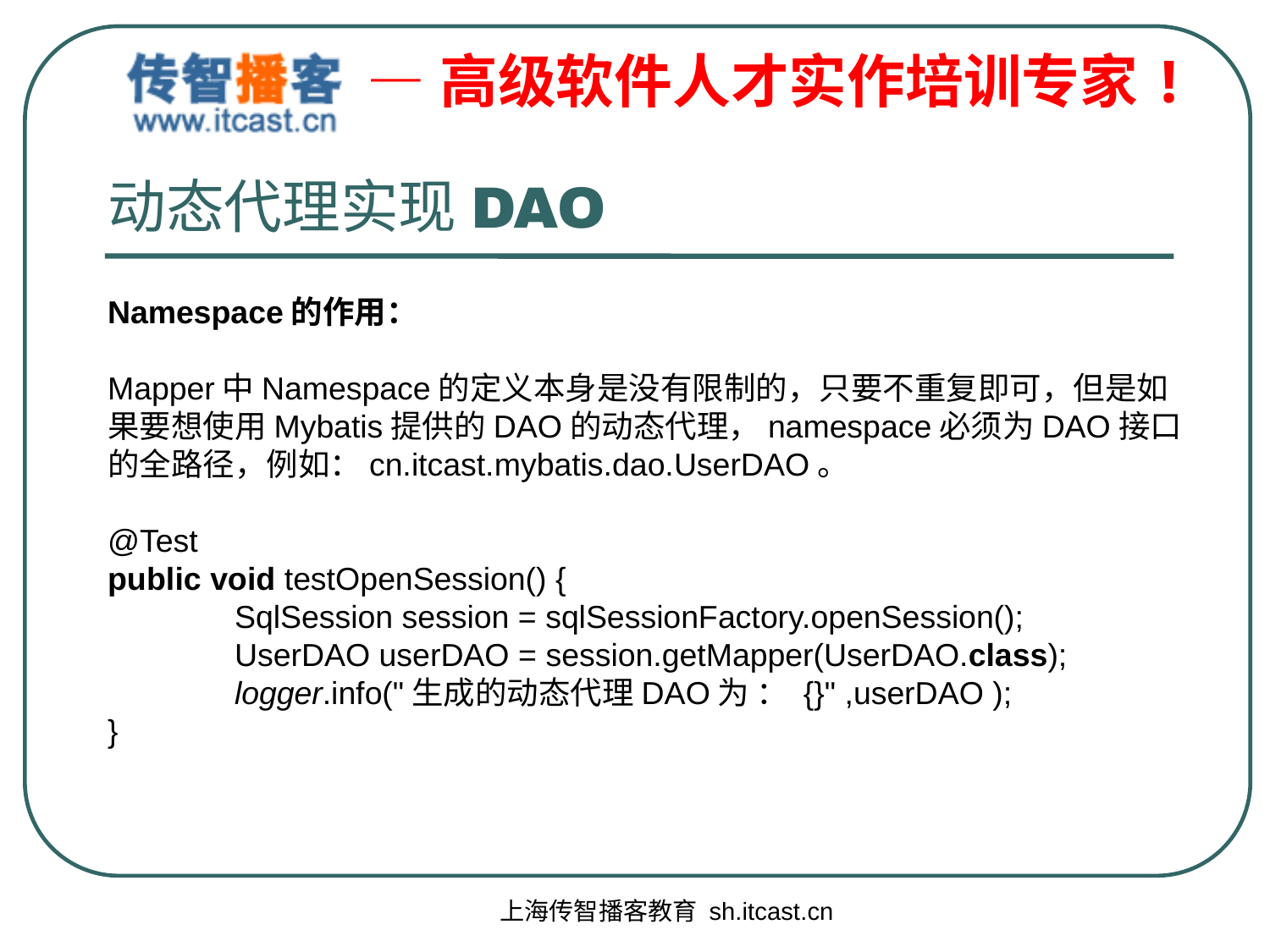

# 动态代理实现DAO
Namespace的作用：

Mapper中Namespace的定义本身是没有限制的，只要不重复即可，但是如果要想使用Mybatis提供的DAO的动态代理，namespace必须为DAO接口的全路径，例如：cn.itcast.mybatis.dao.UserDAO。

@Test
public void testOpenSession() {
	SqlSession session = sqlSessionFactory.openSession();
	UserDAO userDAO = session.getMapper(UserDAO.class);
	logger.info("生成的动态代理DAO为 ： {}" ,userDAO );
}

上海传智播客教育 sh.itcast.cn